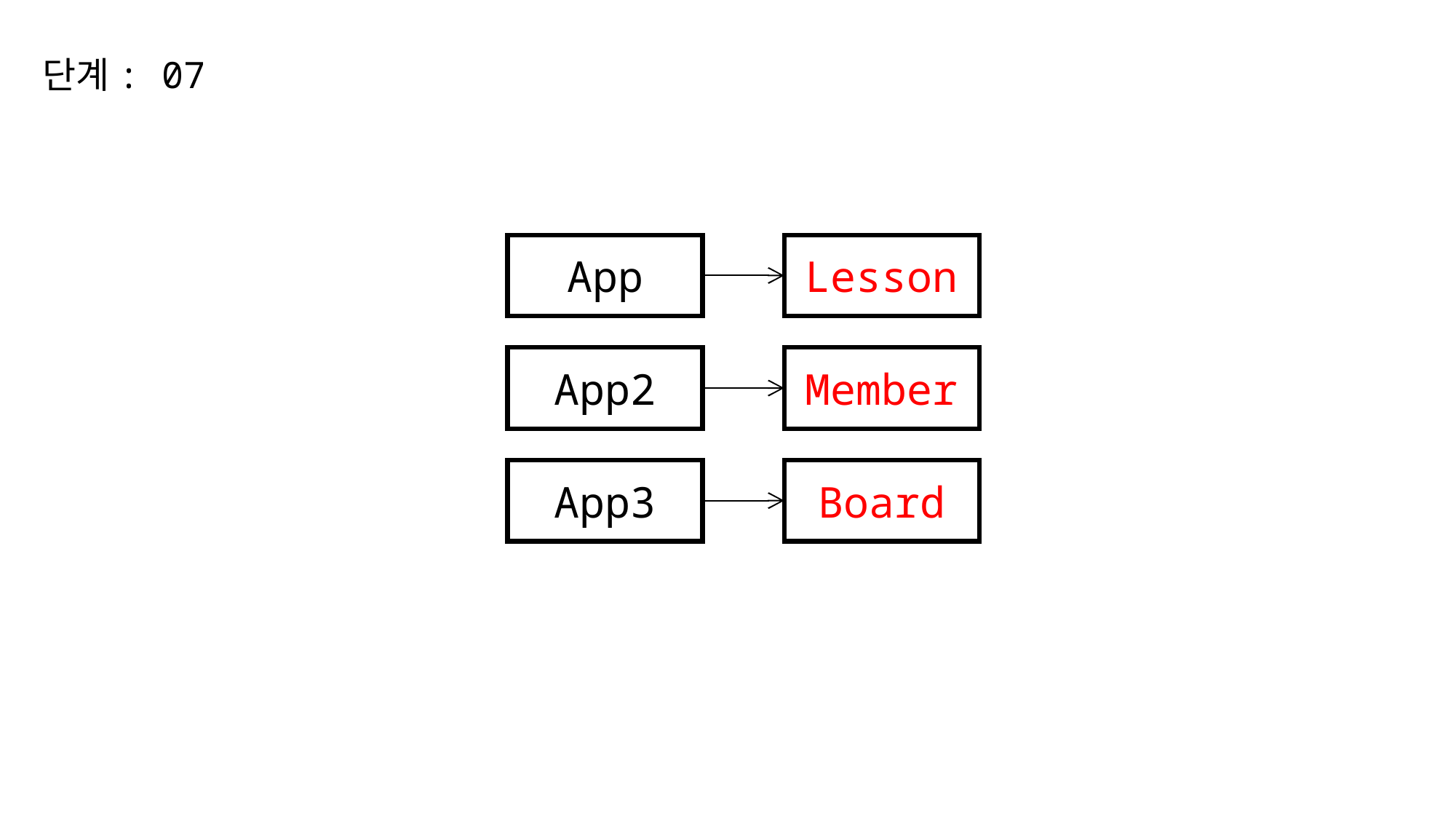

단계: 07
App
Lesson
App2
Member
App3
Board